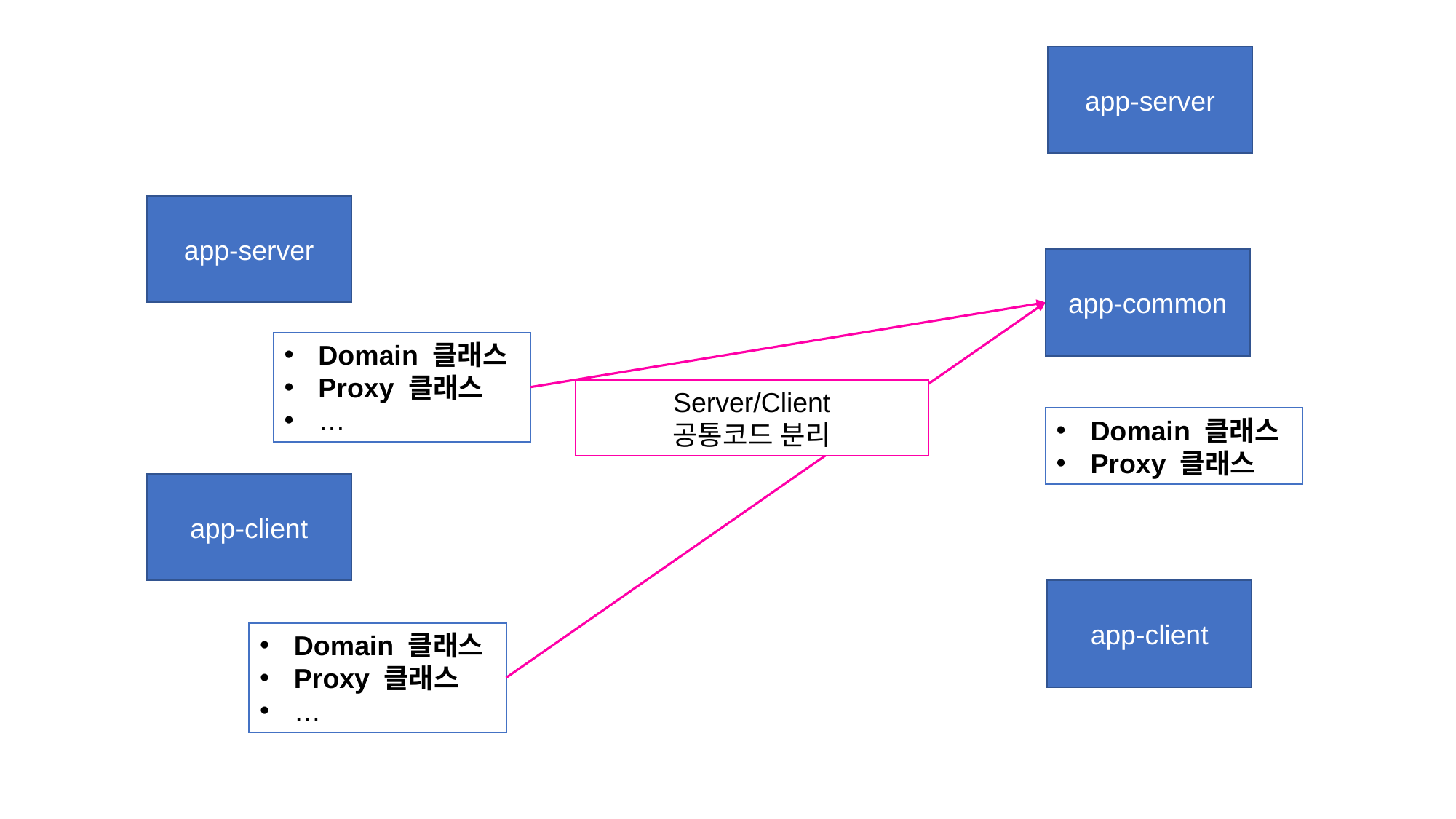

app-server
app-server
app-common
Domain 클래스
Proxy 클래스
…
Server/Client
공통코드 분리
Domain 클래스
Proxy 클래스
app-client
app-client
Domain 클래스
Proxy 클래스
…